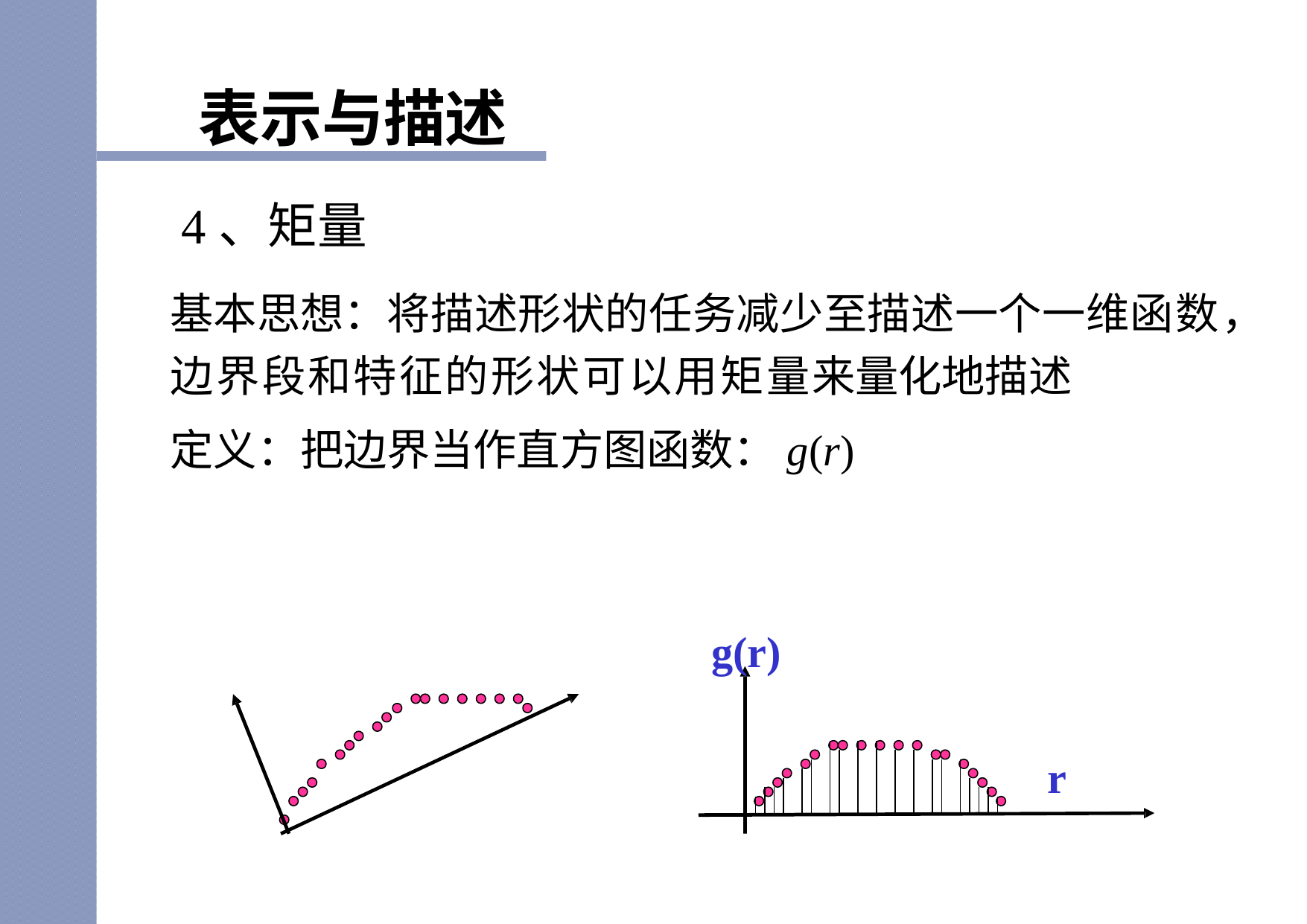

# 表示与描述
4、矩量
基本思想：将描述形状的任务减少至描述一个一维函数，边界段和特征的形状可以用矩量来量化地描述
定义：把边界当作直方图函数：g(r)
g(r)

r